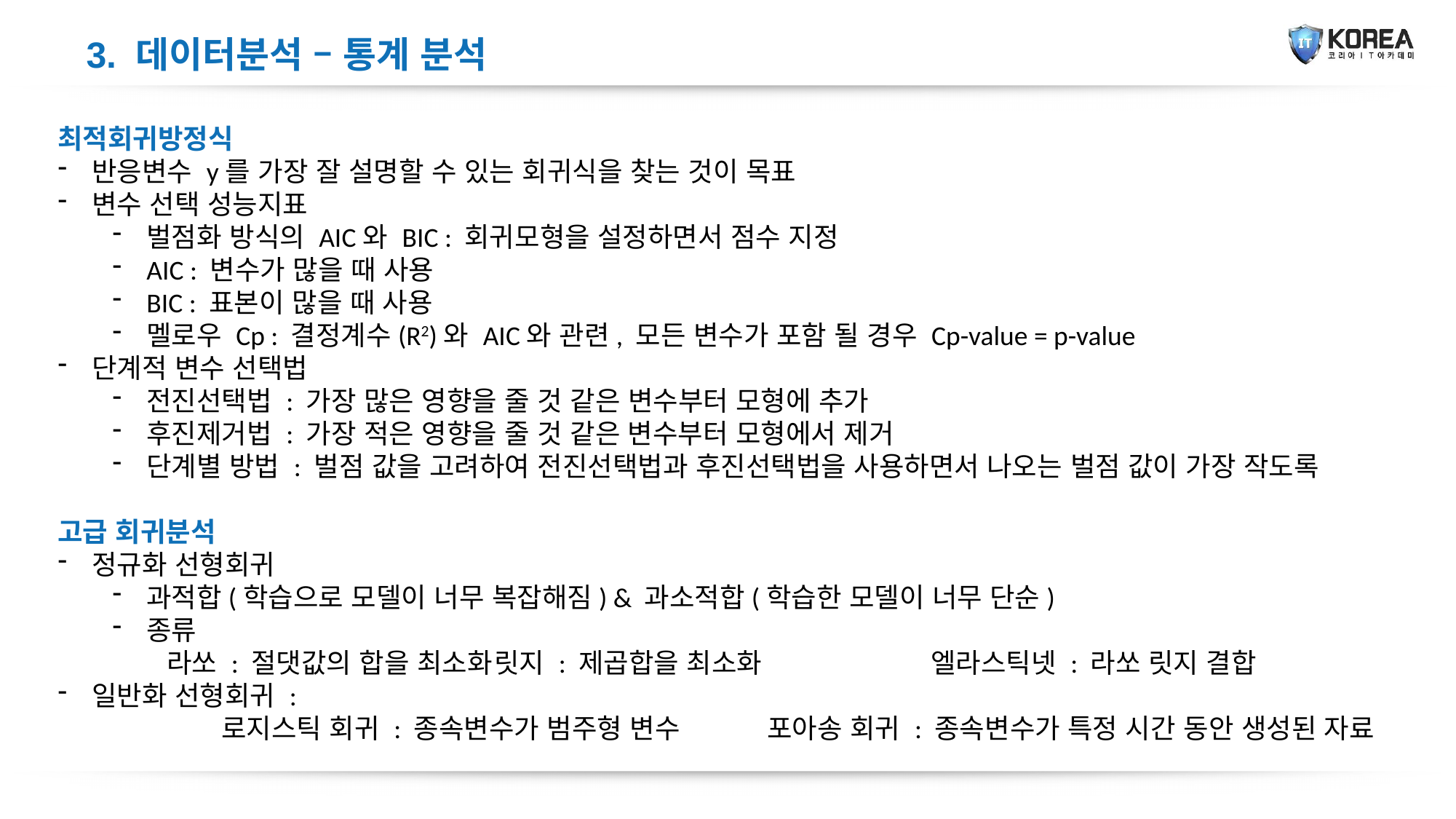

3. 데이터분석 – 통계 분석
최적회귀방정식
반응변수 y를 가장 잘 설명할 수 있는 회귀식을 찾는 것이 목표
변수 선택 성능지표
벌점화 방식의 AIC와 BIC : 회귀모형을 설정하면서 점수 지정
AIC : 변수가 많을 때 사용
BIC : 표본이 많을 때 사용
멜로우 Cp : 결정계수(R2)와 AIC와 관련, 모든 변수가 포함 될 경우 Cp-value = p-value
단계적 변수 선택법
전진선택법 : 가장 많은 영향을 줄 것 같은 변수부터 모형에 추가
후진제거법 : 가장 적은 영향을 줄 것 같은 변수부터 모형에서 제거
단계별 방법 : 벌점 값을 고려하여 전진선택법과 후진선택법을 사용하면서 나오는 벌점 값이 가장 작도록

고급 회귀분석
정규화 선형회귀
과적합(학습으로 모델이 너무 복잡해짐) & 과소적합(학습한 모델이 너무 단순)
종류
라쏘 : 절댓값의 합을 최소화	릿지 : 제곱합을 최소화		엘라스틱넷 : 라쏘 릿지 결합
일반화 선형회귀 :
	로지스틱 회귀 : 종속변수가 범주형 변수	포아송 회귀 : 종속변수가 특정 시간 동안 생성된 자료